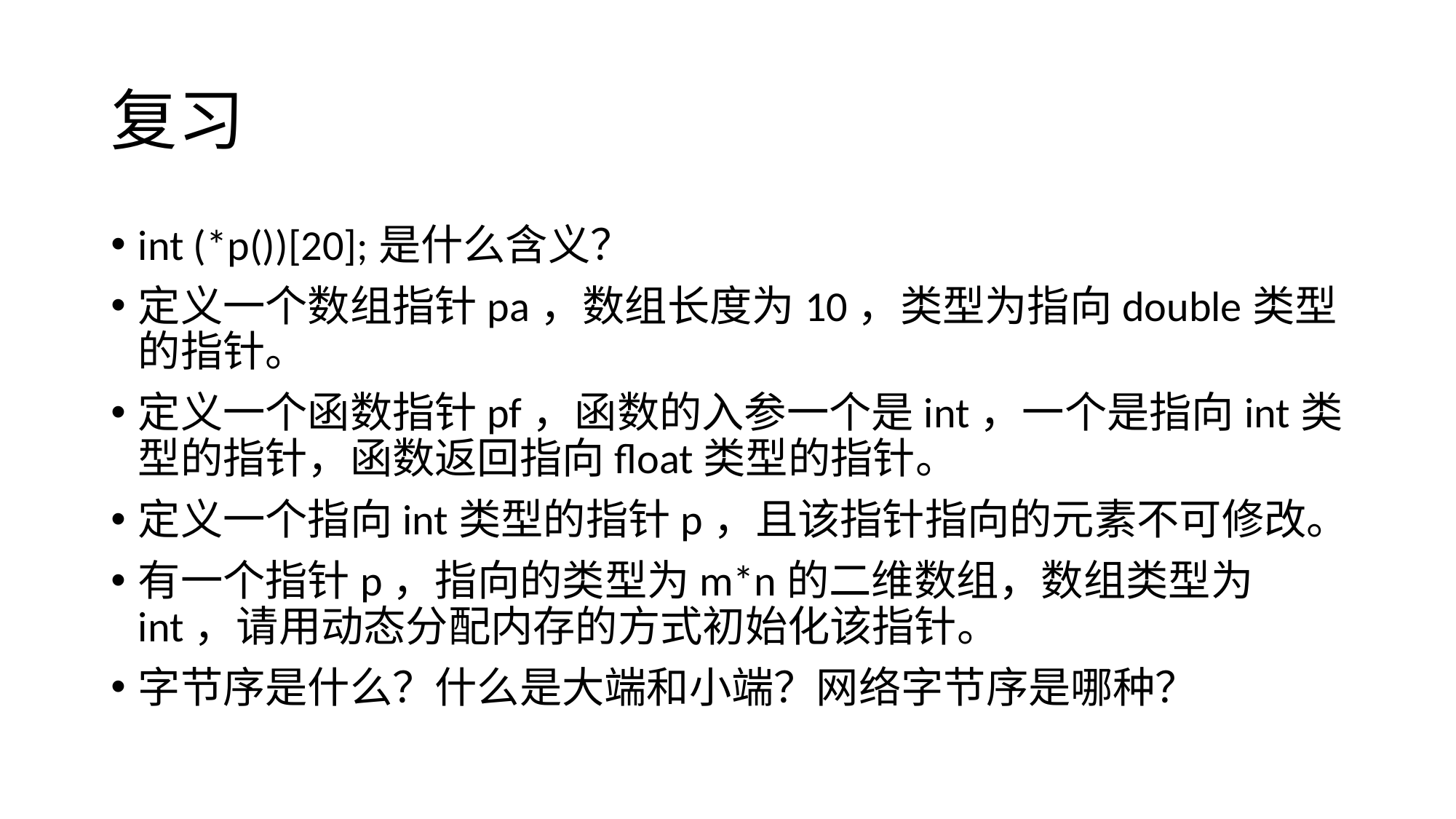

# 复习
int (*p())[20];是什么含义？
定义一个数组指针pa，数组长度为10，类型为指向double类型的指针。
定义一个函数指针pf，函数的入参一个是int，一个是指向int类型的指针，函数返回指向float类型的指针。
定义一个指向int类型的指针p，且该指针指向的元素不可修改。
有一个指针p，指向的类型为m*n的二维数组，数组类型为int，请用动态分配内存的方式初始化该指针。
字节序是什么？什么是大端和小端？网络字节序是哪种？